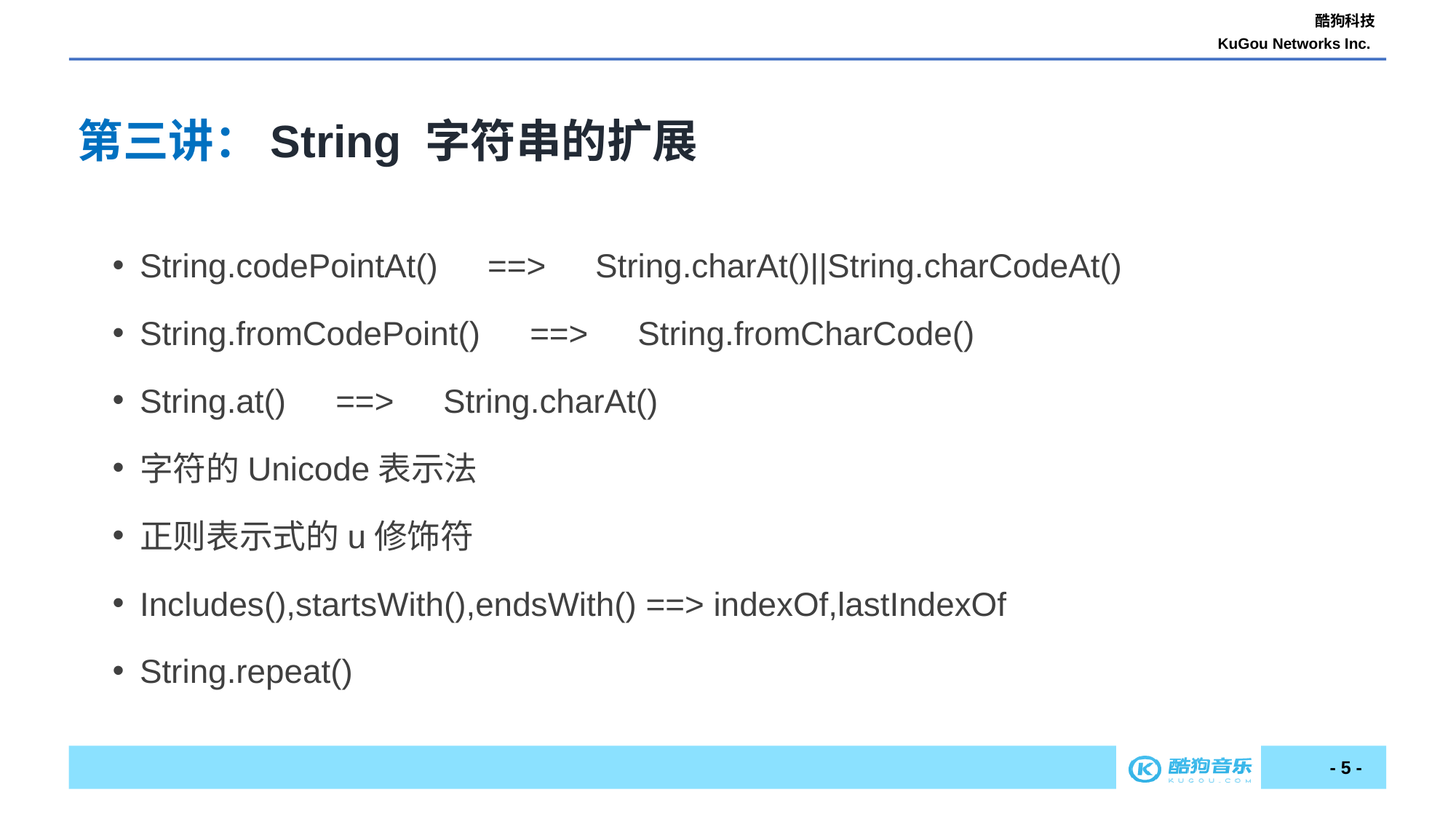

第三讲：String 字符串的扩展
String.codePointAt()　==>　String.charAt()||String.charCodeAt()
String.fromCodePoint()　==>　String.fromCharCode()
String.at()　==>　String.charAt()
字符的Unicode表示法
正则表示式的u修饰符
Includes(),startsWith(),endsWith() ==> indexOf,lastIndexOf
String.repeat()